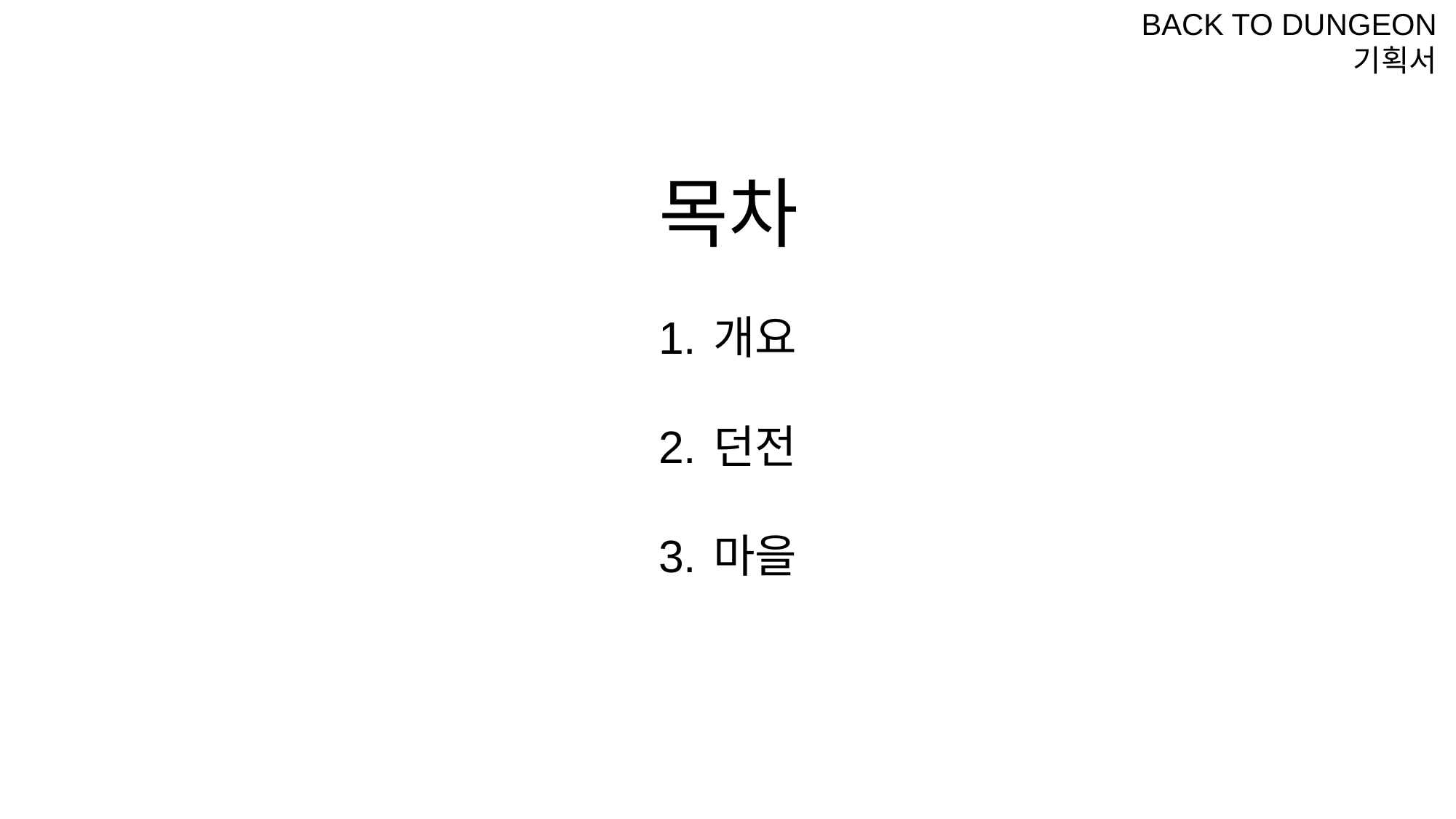

BACK TO DUNGEON
기획서
목차
개요

던전

마을